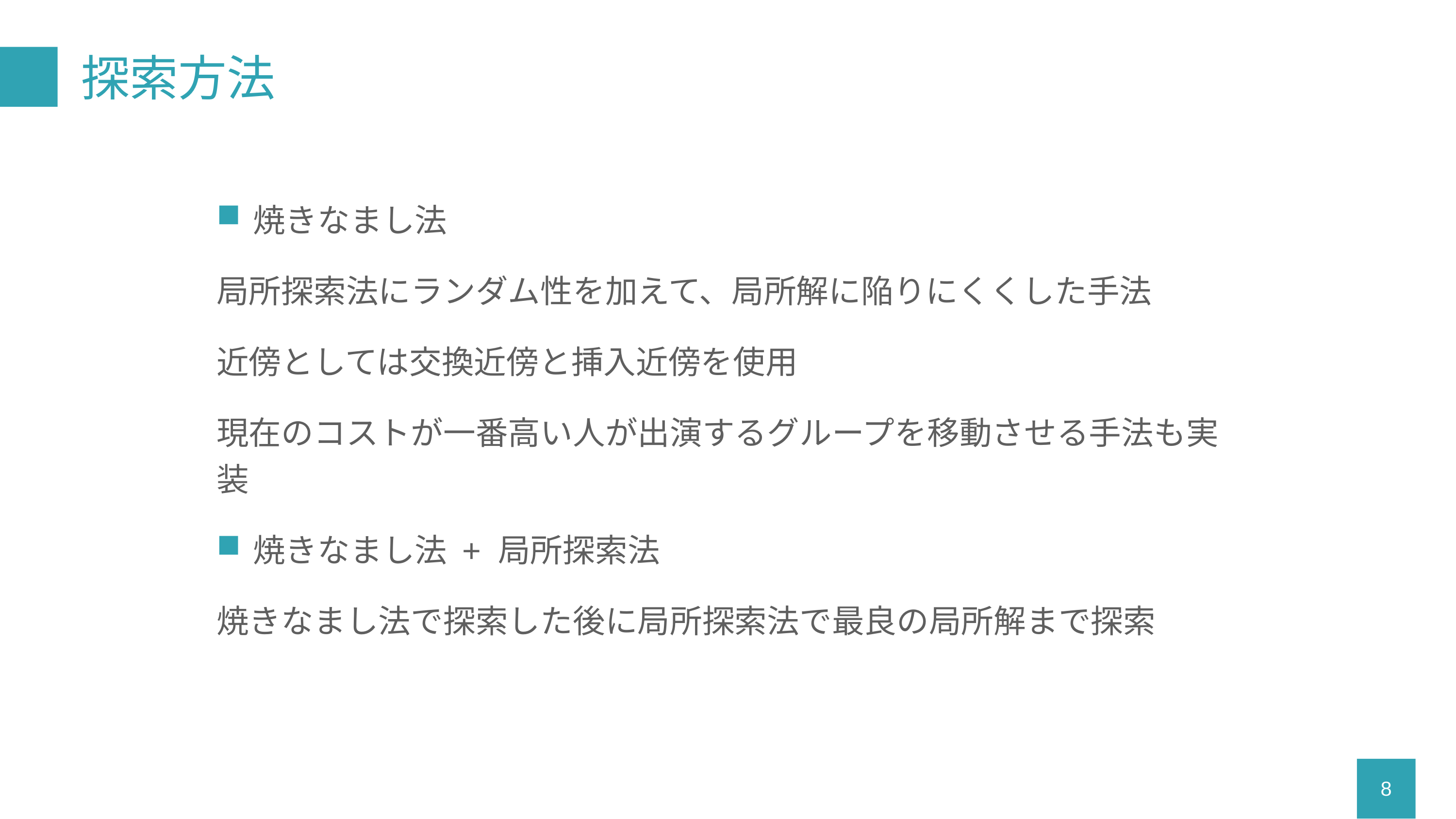

# 探索方法
焼きなまし法
局所探索法にランダム性を加えて、局所解に陥りにくくした手法
近傍としては交換近傍と挿入近傍を使用
現在のコストが一番高い人が出演するグループを移動させる手法も実装
焼きなまし法 + 局所探索法
焼きなまし法で探索した後に局所探索法で最良の局所解まで探索
8